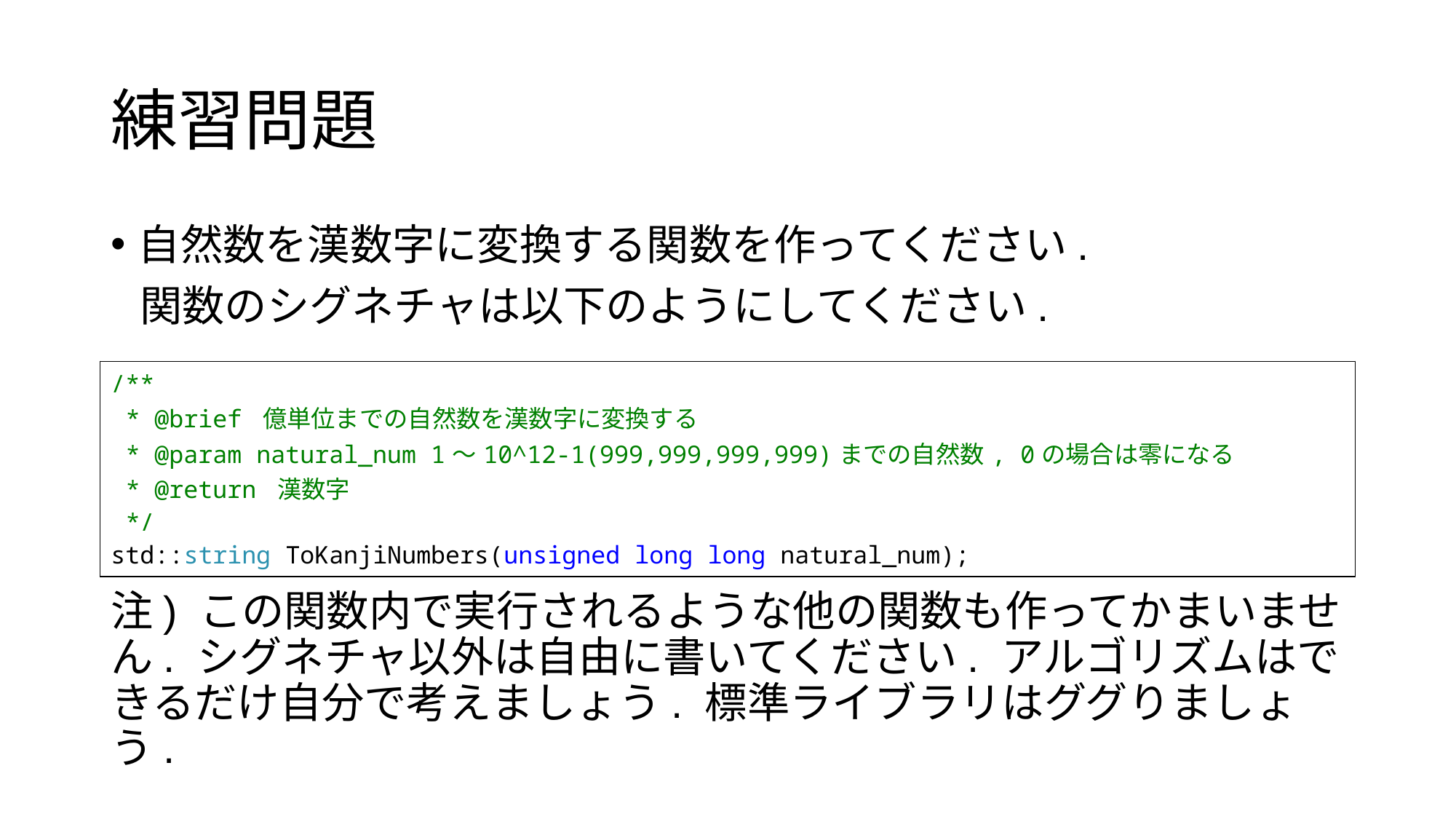

# 練習問題
自然数を漢数字に変換する関数を作ってください.
  関数のシグネチャは以下のようにしてください.

注) この関数内で実行されるような他の関数も作ってかまいません. シグネチャ以外は自由に書いてください. アルゴリズムはできるだけ自分で考えましょう. 標準ライブラリはググりましょう.
| /\*\* \* @brief 億単位までの自然数を漢数字に変換する \* @param natural\_num 1～10^12-1(999,999,999,999)までの自然数, 0の場合は零になる \* @return 漢数字 \*/ std::string ToKanjiNumbers(unsigned long long natural\_num); |
| --- |